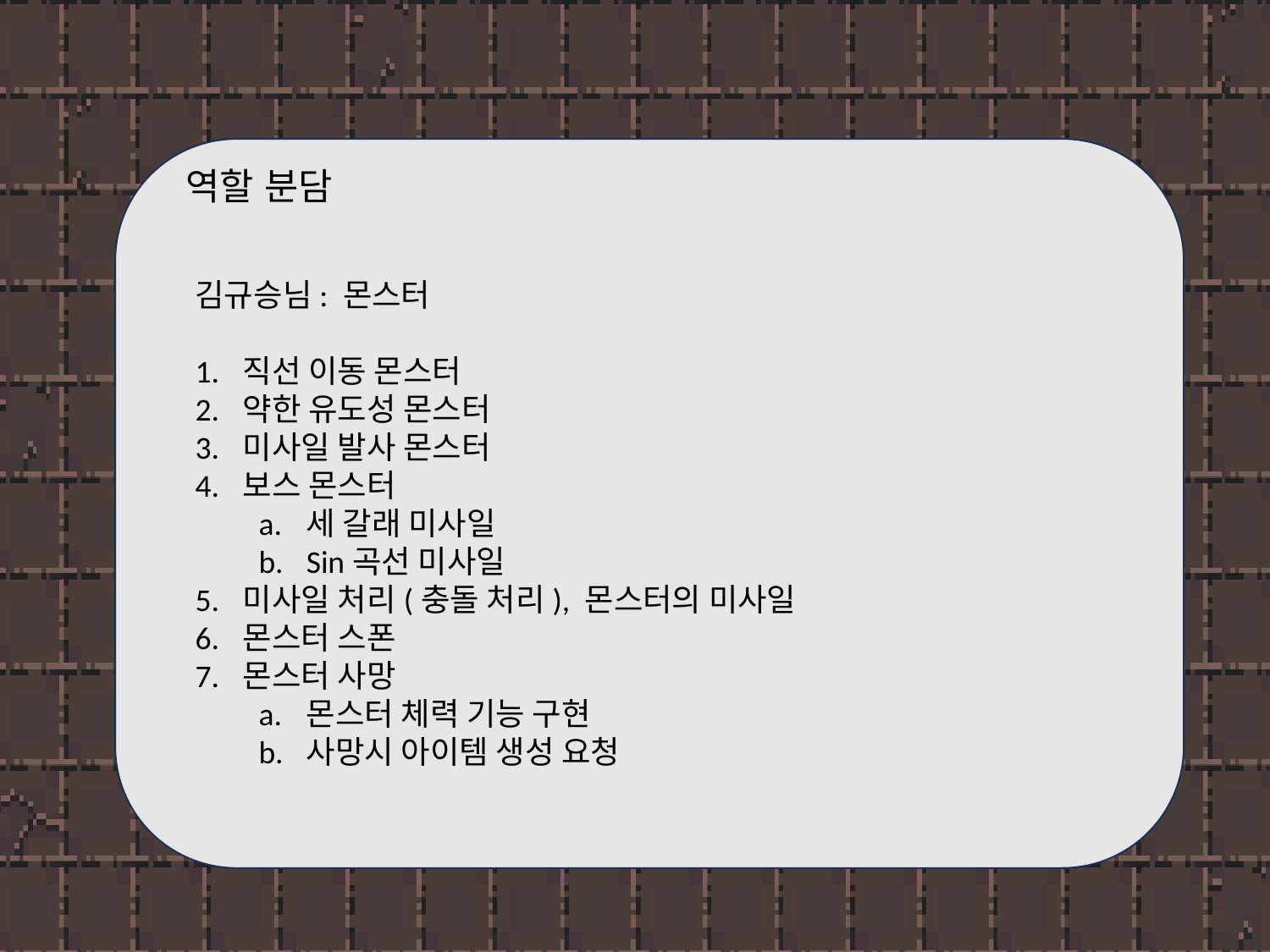

역할 분담
김규승님: 몬스터

직선 이동 몬스터
약한 유도성 몬스터
미사일 발사 몬스터
보스 몬스터
세 갈래 미사일
Sin곡선 미사일
미사일 처리(충돌 처리), 몬스터의 미사일
몬스터 스폰
몬스터 사망
몬스터 체력 기능 구현
사망시 아이템 생성 요청